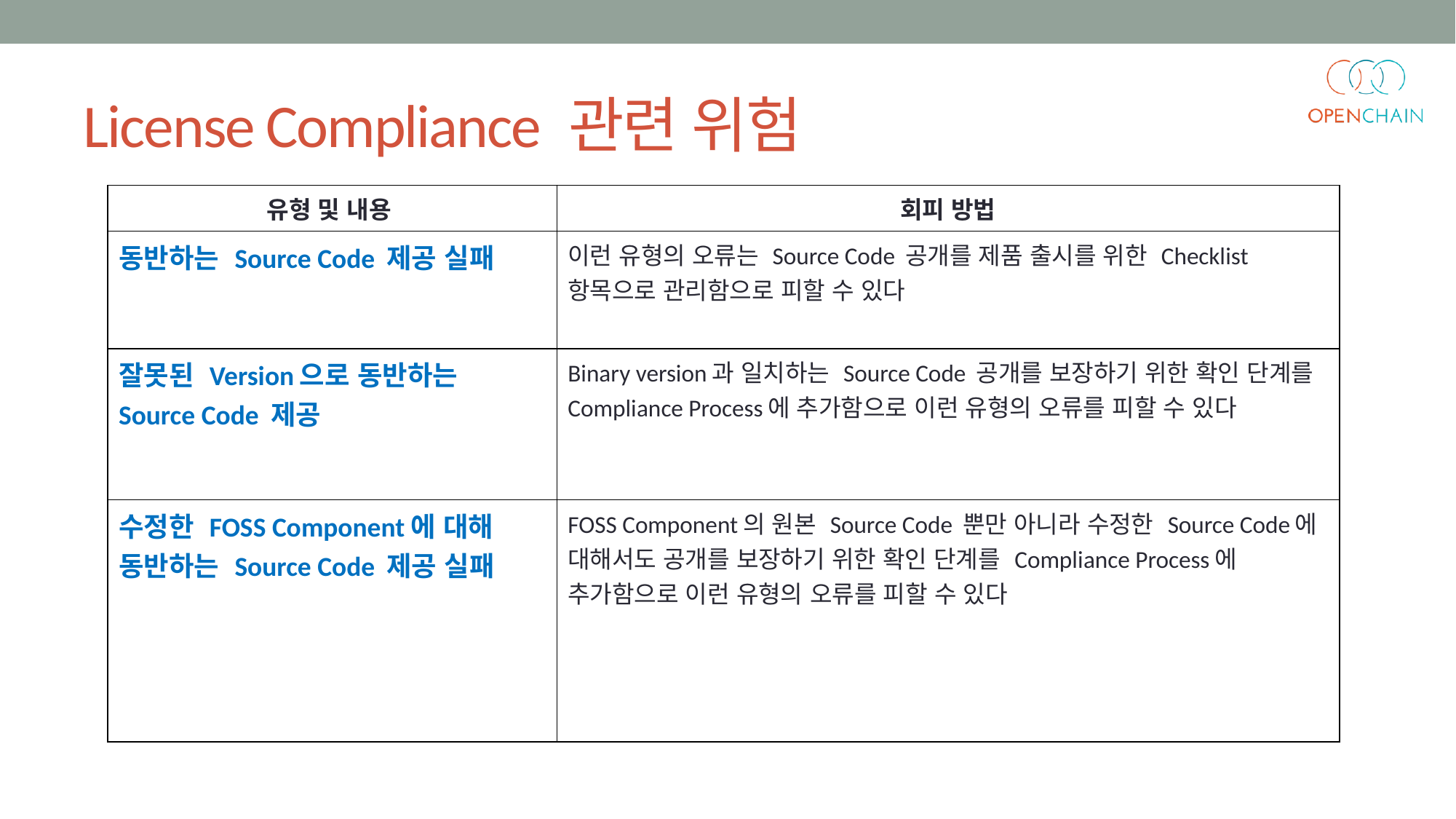

# License Compliance 관련 위험
| 유형 및 내용 | 회피 방법 |
| --- | --- |
| 동반하는 Source Code 제공 실패 | 이런 유형의 오류는 Source Code 공개를 제품 출시를 위한 Checklist 항목으로 관리함으로 피할 수 있다 |
| 잘못된 Version으로 동반하는 Source Code 제공 | Binary version과 일치하는 Source Code 공개를 보장하기 위한 확인 단계를 Compliance Process에 추가함으로 이런 유형의 오류를 피할 수 있다 |
| 수정한 FOSS Component에 대해 동반하는 Source Code 제공 실패 | FOSS Component의 원본 Source Code 뿐만 아니라 수정한 Source Code에 대해서도 공개를 보장하기 위한 확인 단계를 Compliance Process에 추가함으로 이런 유형의 오류를 피할 수 있다 |